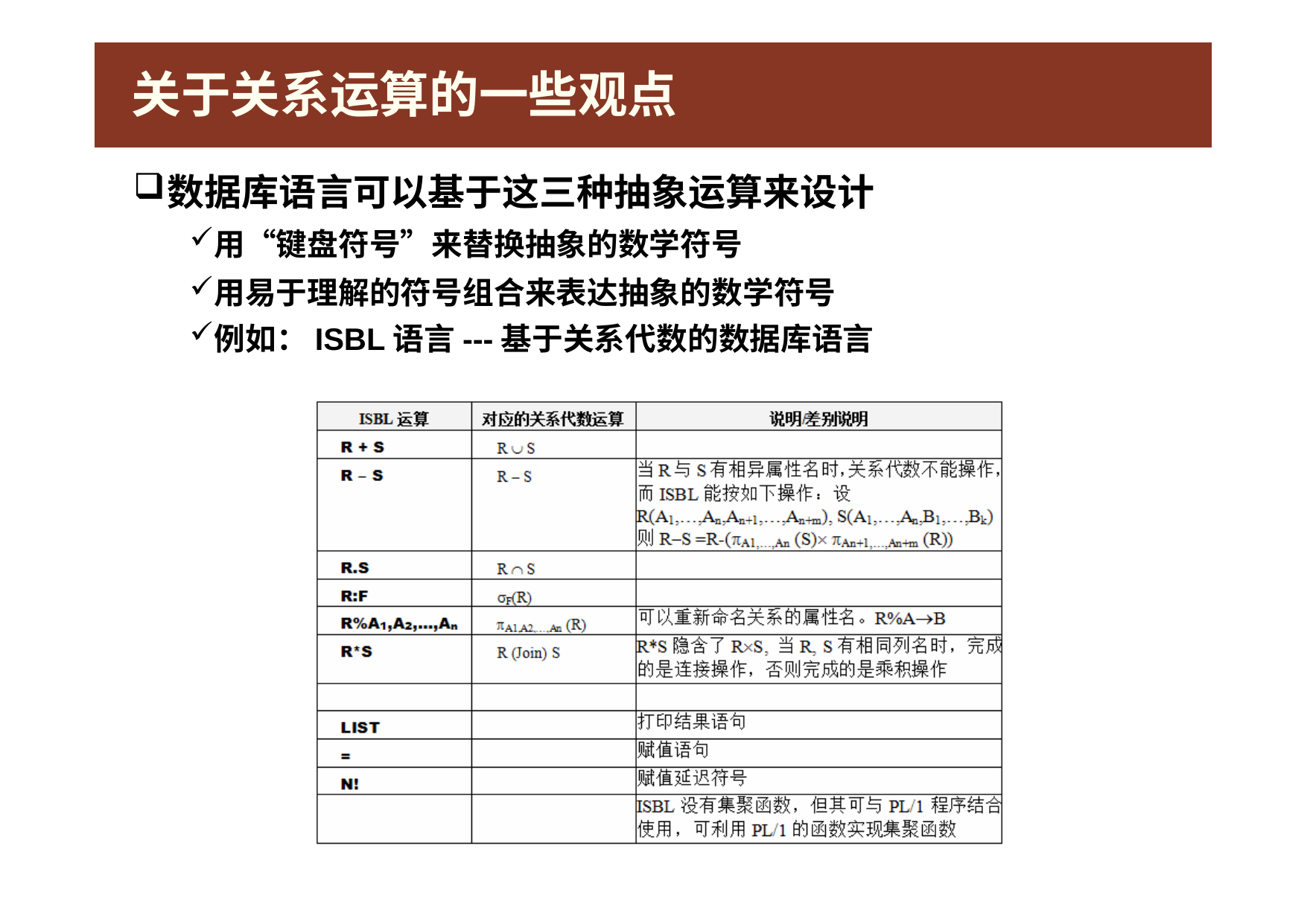

# 关于关系运算的一些观点
数据库语言可以基于这三种抽象运算来设计
用“键盘符号”来替换抽象的数学符号
用易于理解的符号组合来表达抽象的数学符号
例如：ISBL语言---基于关系代数的数据库语言